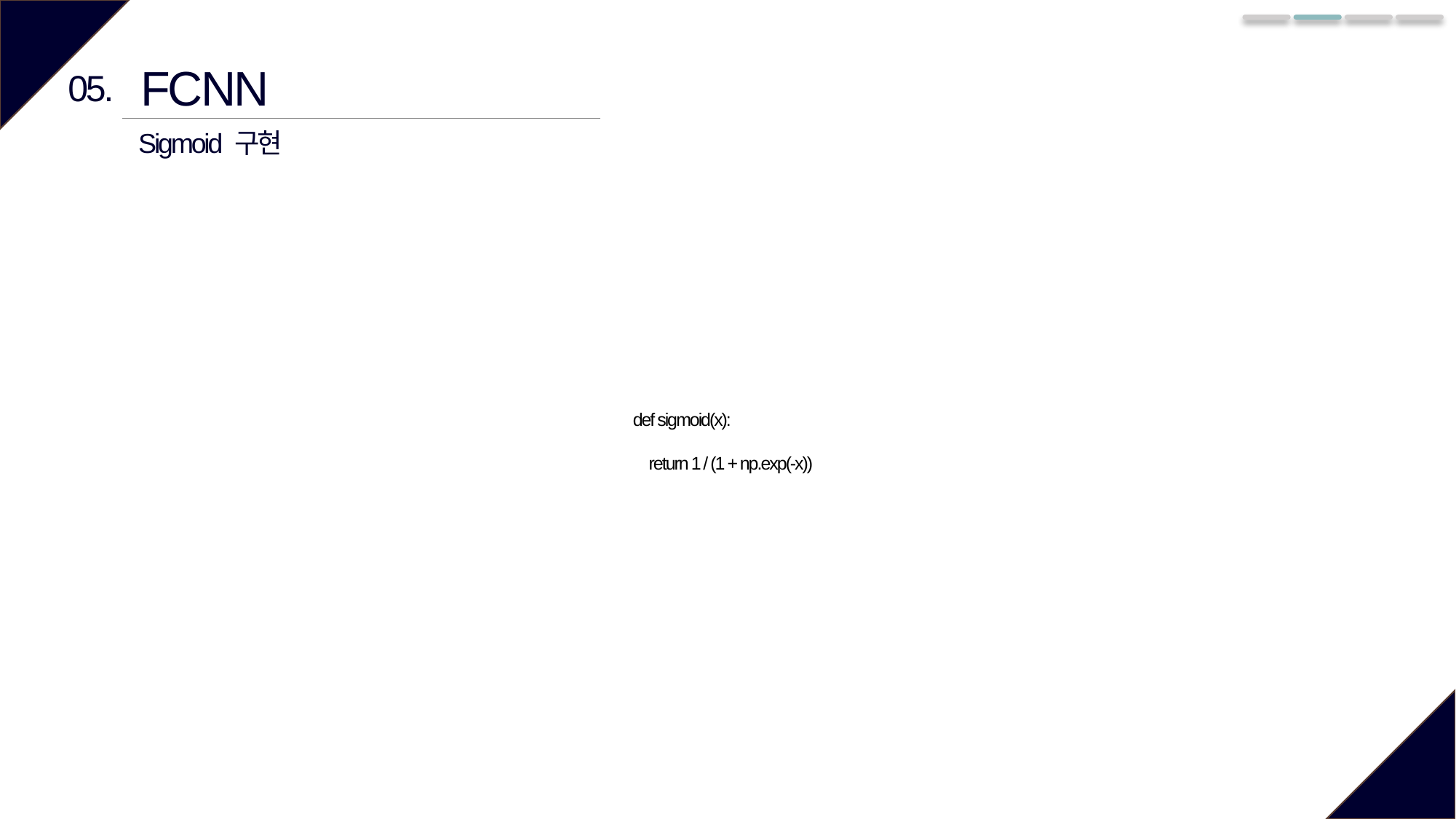

FCNN
05.
Sigmoid 구현
def sigmoid(x):
    return 1 / (1 + np.exp(-x))